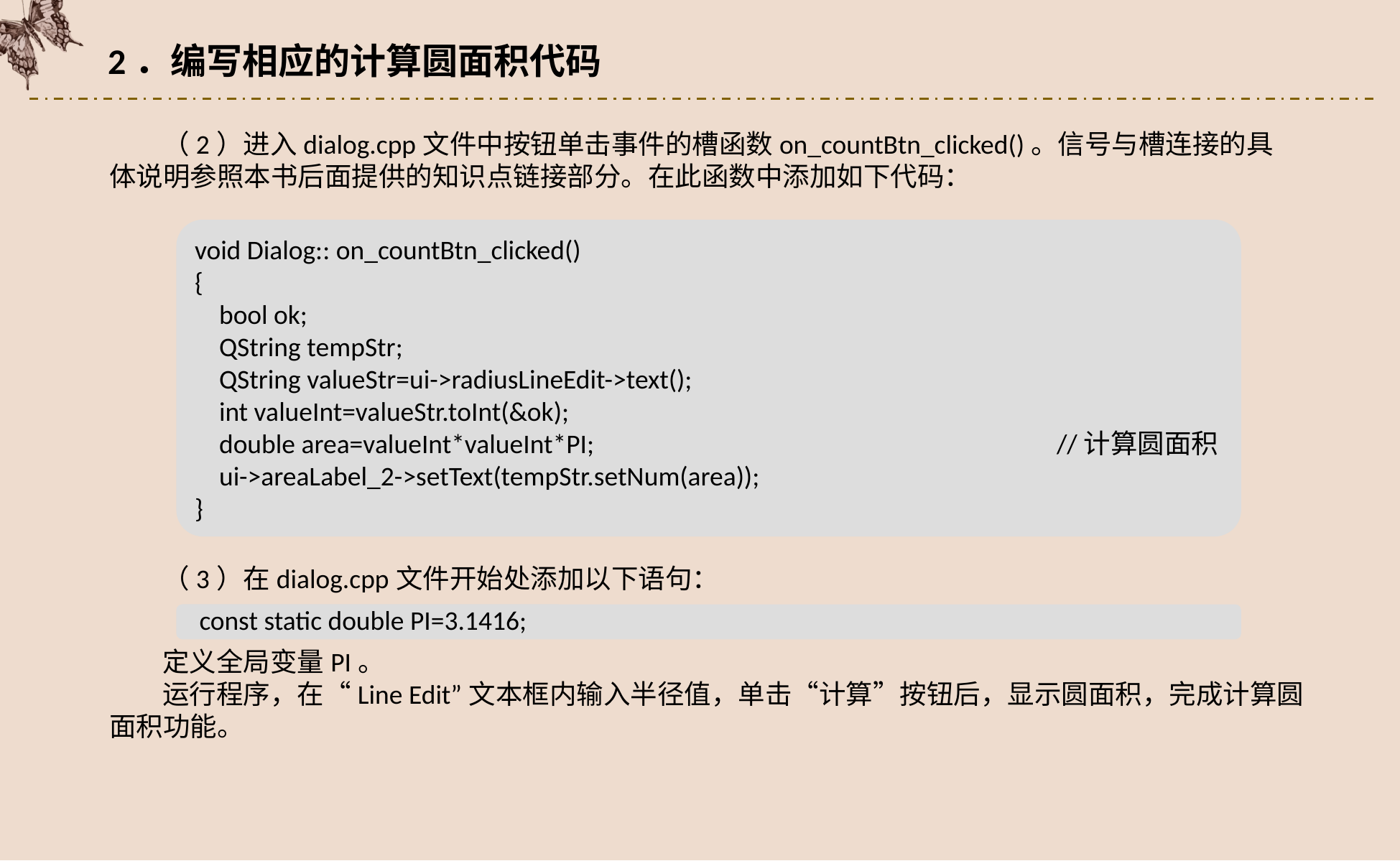

2．编写相应的计算圆面积代码
（2）进入dialog.cpp文件中按钮单击事件的槽函数on_countBtn_clicked()。信号与槽连接的具体说明参照本书后面提供的知识点链接部分。在此函数中添加如下代码：
void Dialog:: on_countBtn_clicked()
{
    bool ok;
    QString tempStr;
    QString valueStr=ui->radiusLineEdit->text();
    int valueInt=valueStr.toInt(&ok);
    double area=valueInt*valueInt*PI;					//计算圆面积
    ui->areaLabel_2->setText(tempStr.setNum(area));
}
（3）在dialog.cpp文件开始处添加以下语句：
      const static double PI=3.1416;
定义全局变量PI。
运行程序，在“Line Edit”文本框内输入半径值，单击“计算”按钮后，显示圆面积，完成计算圆面积功能。